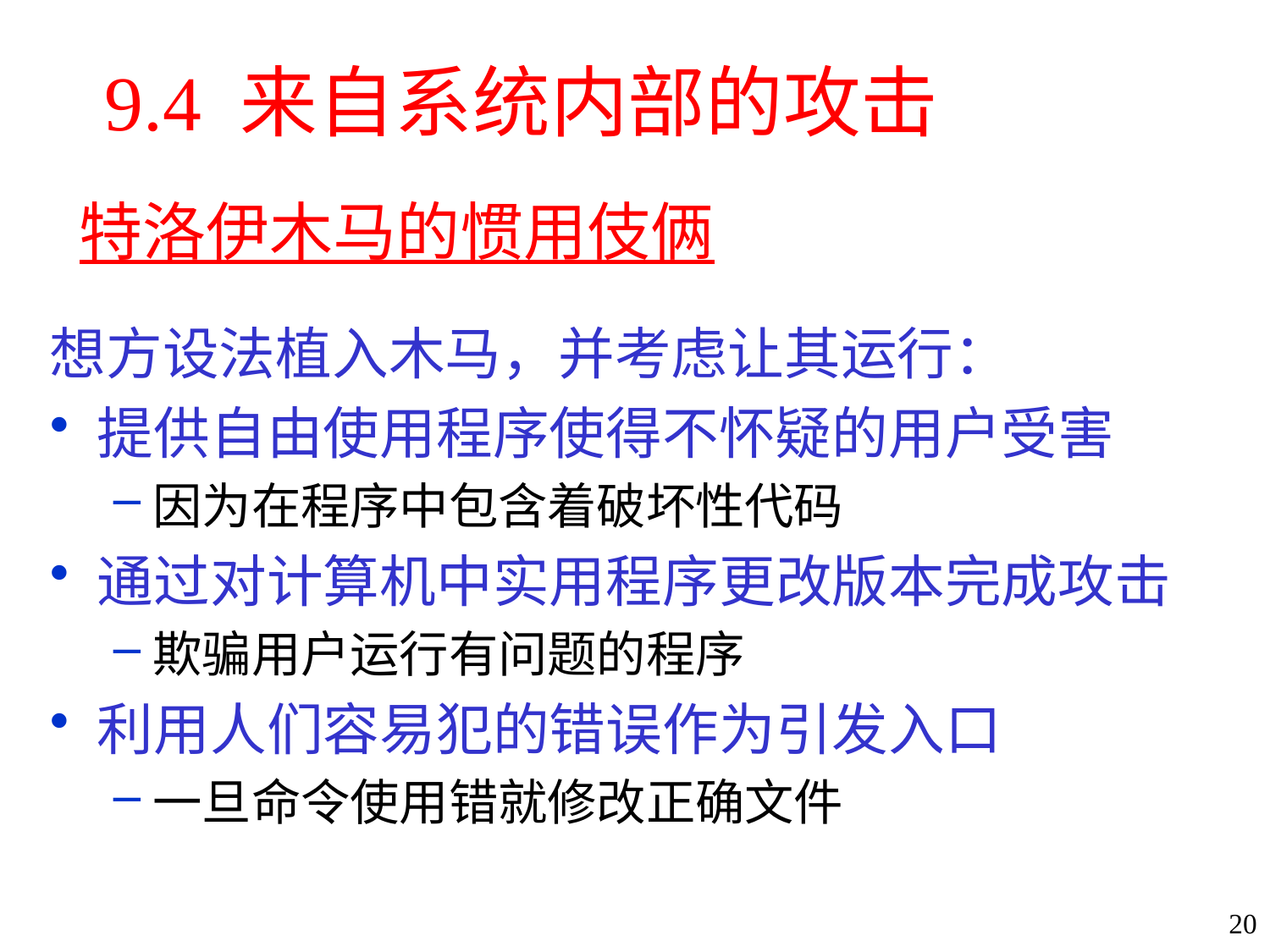

# 9.4 来自系统内部的攻击
特洛伊木马的惯用伎俩
想方设法植入木马，并考虑让其运行：
提供自由使用程序使得不怀疑的用户受害
因为在程序中包含着破坏性代码
通过对计算机中实用程序更改版本完成攻击
欺骗用户运行有问题的程序
利用人们容易犯的错误作为引发入口
一旦命令使用错就修改正确文件
20